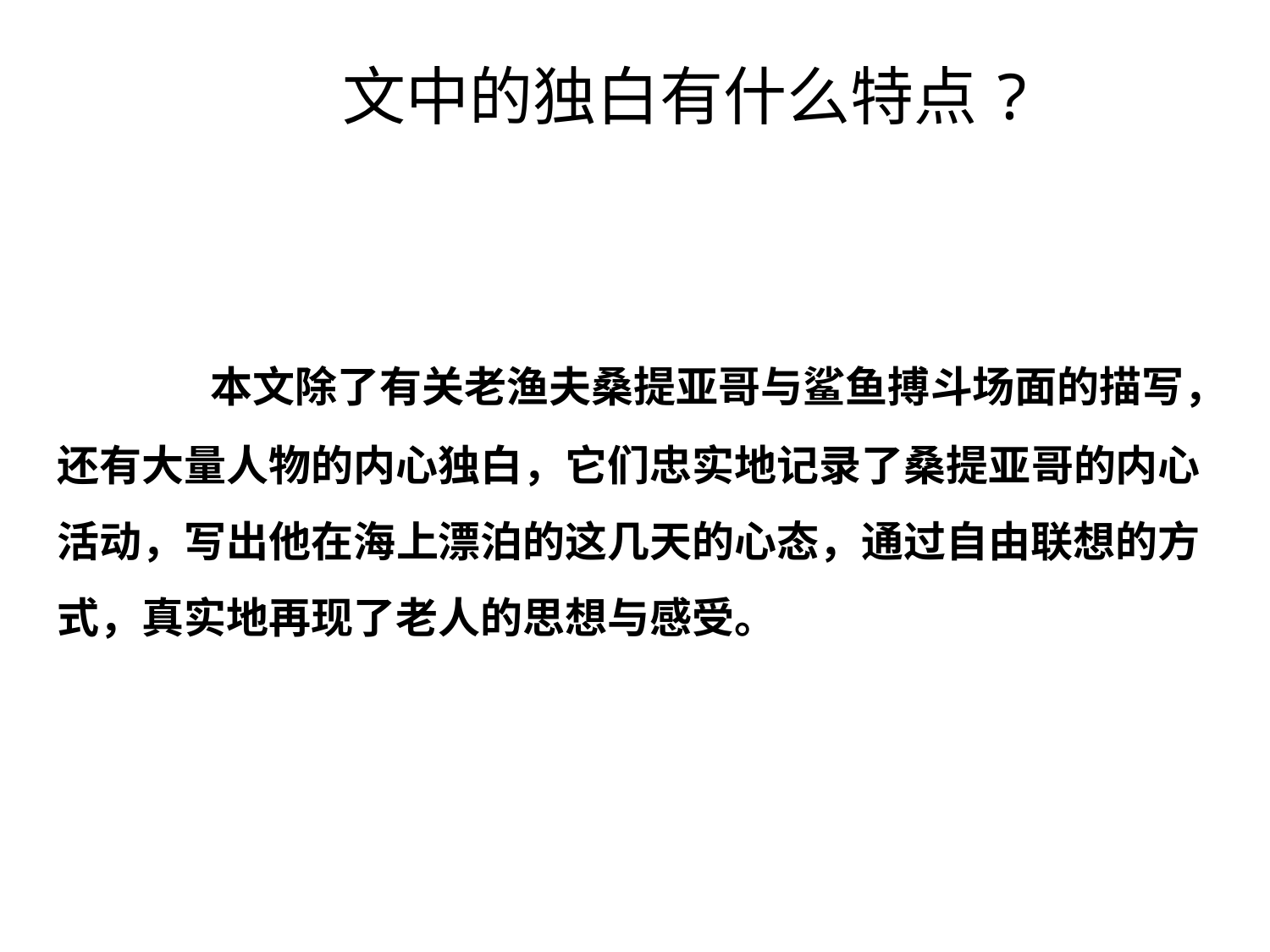

# 文中的独白有什么特点?
           本文除了有关老渔夫桑提亚哥与鲨鱼搏斗场面的描写，还有大量人物的内心独白，它们忠实地记录了桑提亚哥的内心活动，写出他在海上漂泊的这几天的心态，通过自由联想的方式，真实地再现了老人的思想与感受。